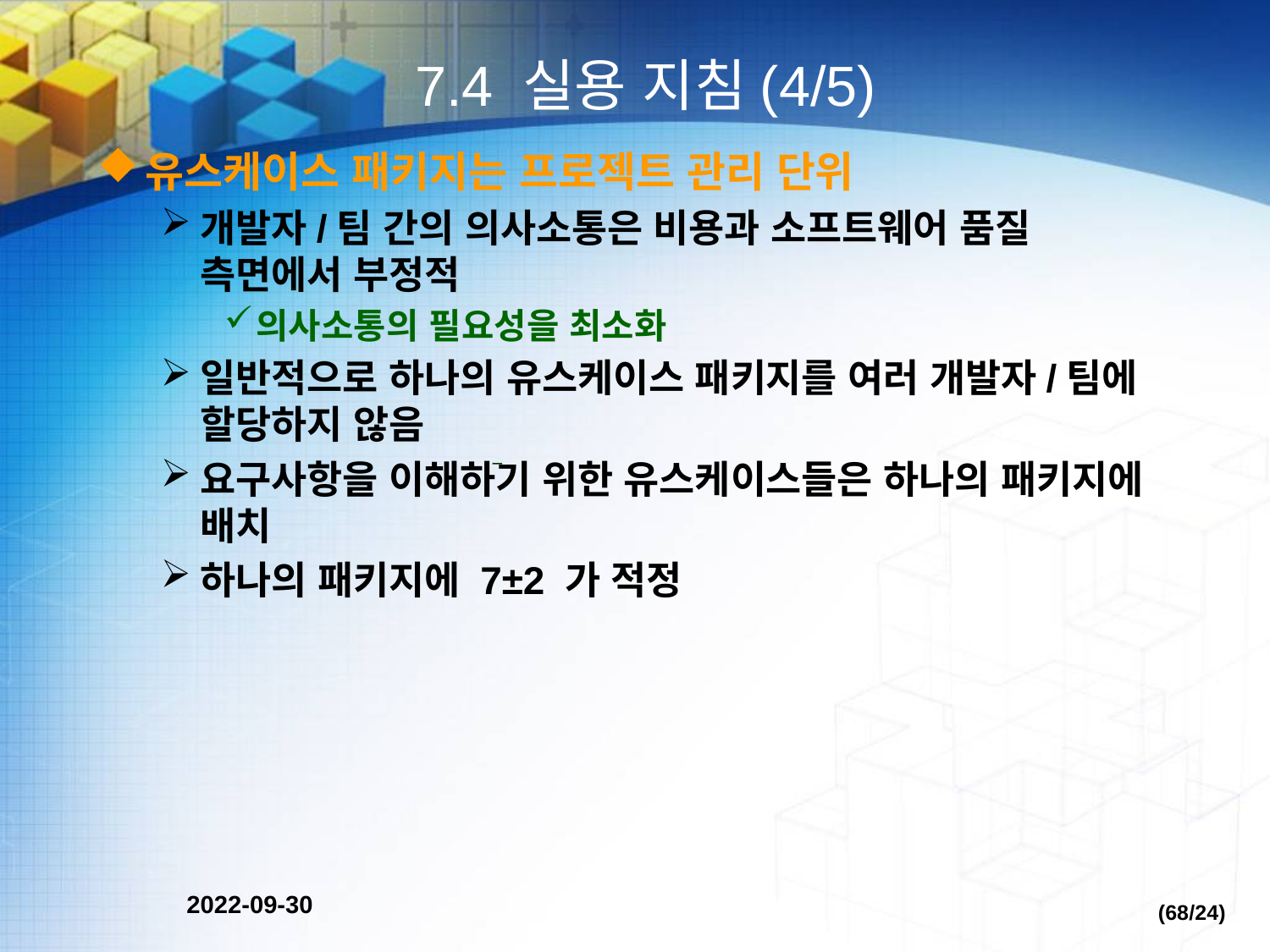

# 7.4 실용 지침(4/5)
유스케이스 패키지는 프로젝트 관리 단위
개발자/팀 간의 의사소통은 비용과 소프트웨어 품질 측면에서 부정적
의사소통의 필요성을 최소화
일반적으로 하나의 유스케이스 패키지를 여러 개발자/팀에 할당하지 않음
요구사항을 이해하기 위한 유스케이스들은 하나의 패키지에 배치
하나의 패키지에 7±2 가 적정
(68/24)
2022-09-30